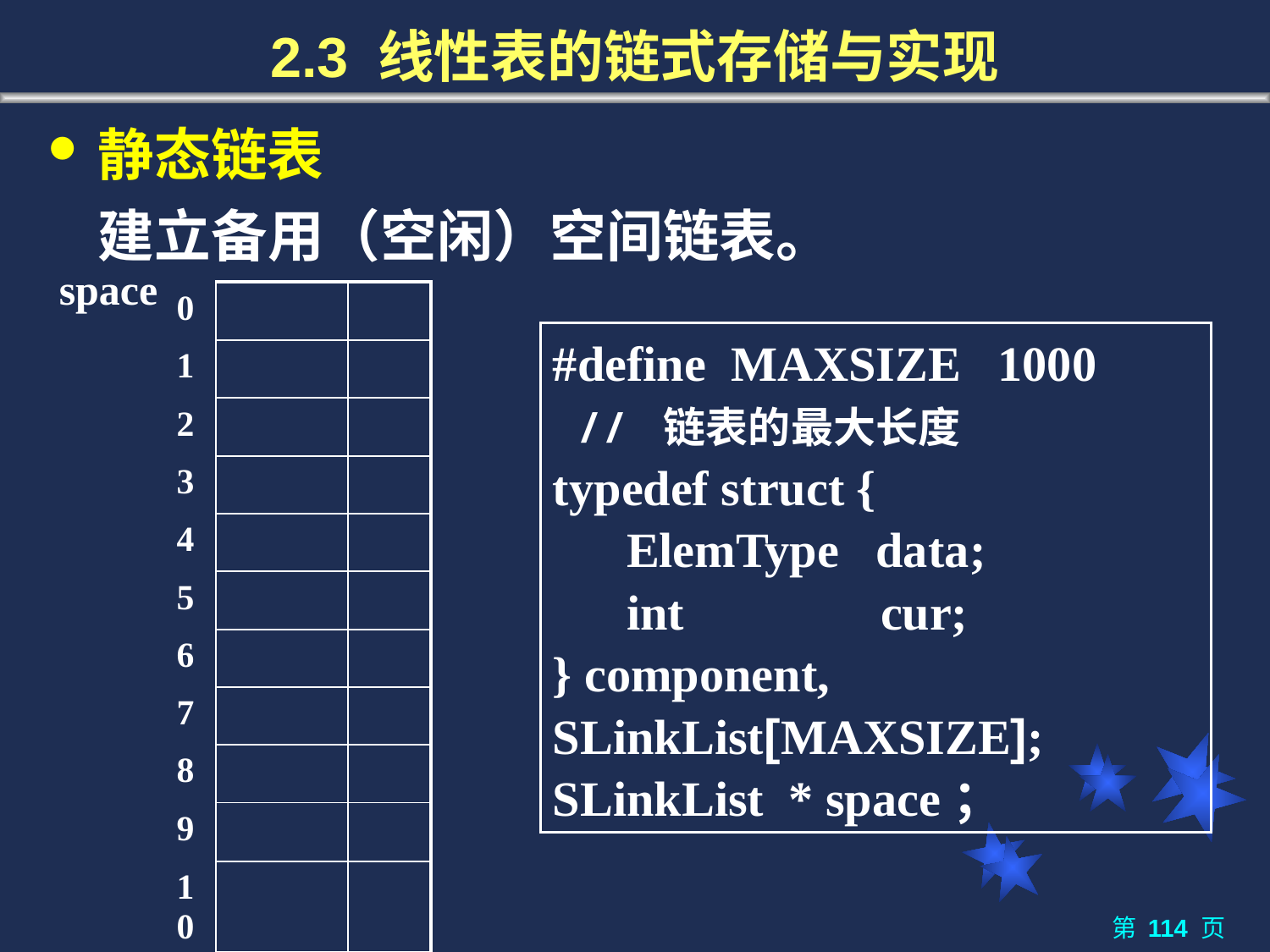

# 2.3 线性表的链式存储与实现
静态链表
	建立备用（空闲）空间链表。
space
| 0 |  |  |
| --- | --- | --- |
| 1 |  |  |
| 2 |  |  |
| 3 |  |  |
| 4 |  |  |
| 5 |  |  |
| 6 |  |  |
| 7 |  |  |
| 8 |  |  |
| 9 |  |  |
| 10 |  |  |
#define  MAXSIZE   1000
  // 链表的最大长度
typedef struct {
      ElemType   data;
      int                cur;
} component, SLinkList[MAXSIZE];
SLinkList  * space；

第 114 页